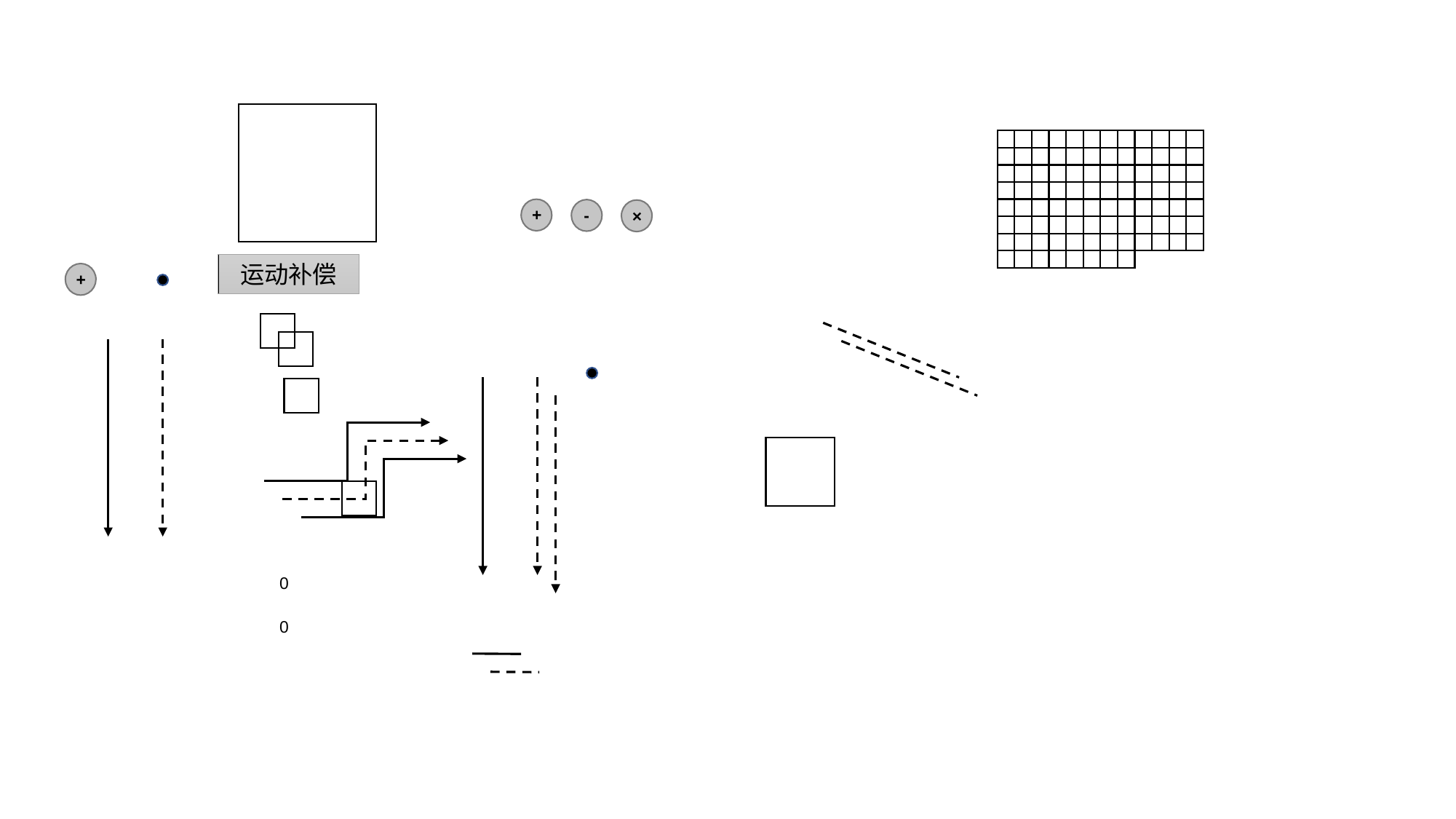

+

-

×

运动补偿
+

0
0